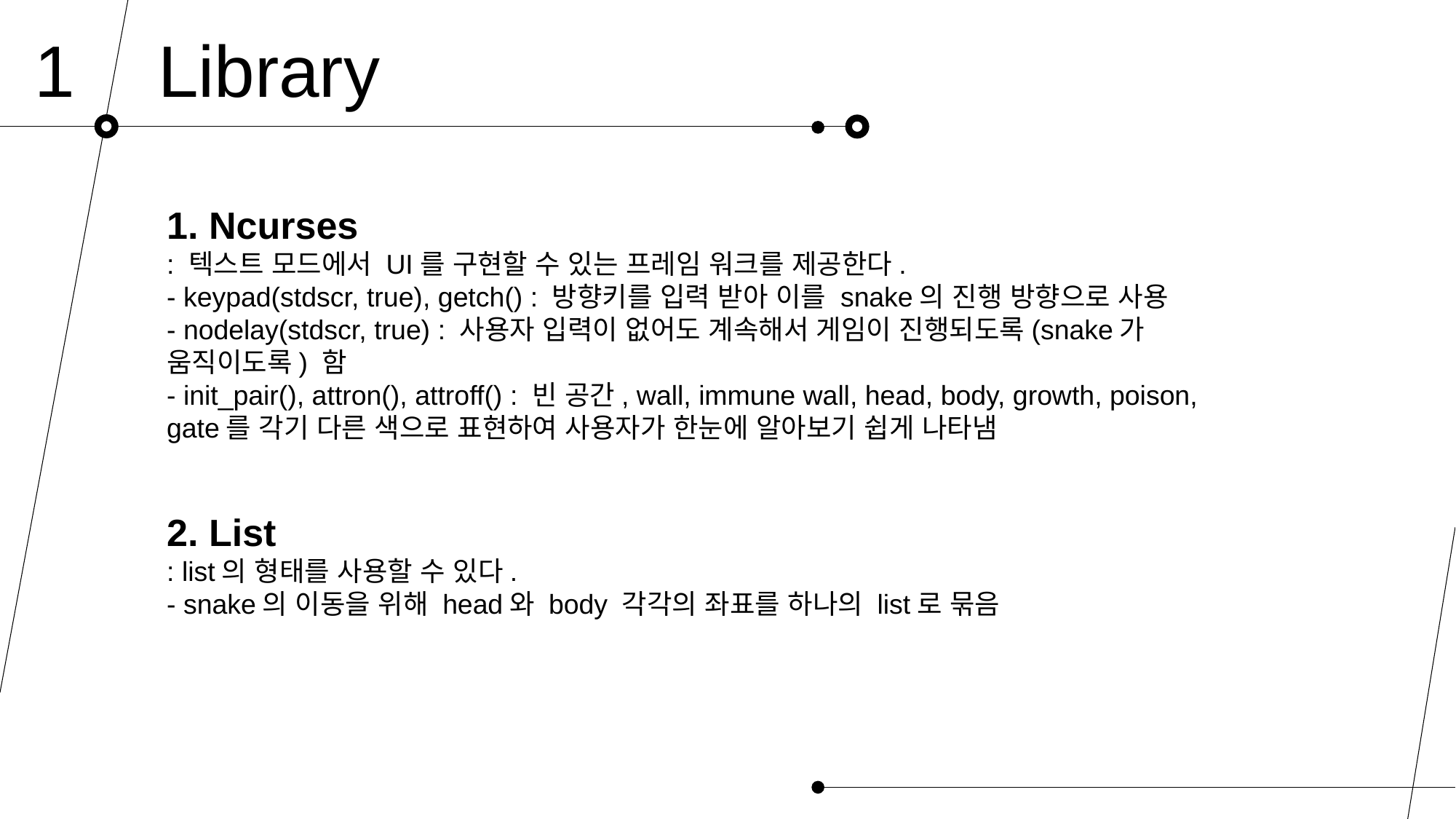

Library
1
1. Ncurses
: 텍스트 모드에서 UI를 구현할 수 있는 프레임 워크를 제공한다.
- keypad(stdscr, true), getch() : 방향키를 입력 받아 이를 snake의 진행 방향으로 사용
- nodelay(stdscr, true) : 사용자 입력이 없어도 계속해서 게임이 진행되도록(snake가 움직이도록) 함
- init_pair(), attron(), attroff() : 빈 공간, wall, immune wall, head, body, growth, poison, gate를 각기 다른 색으로 표현하여 사용자가 한눈에 알아보기 쉽게 나타냄

2. List
: list의 형태를 사용할 수 있다.
- snake의 이동을 위해 head와 body 각각의 좌표를 하나의 list로 묶음